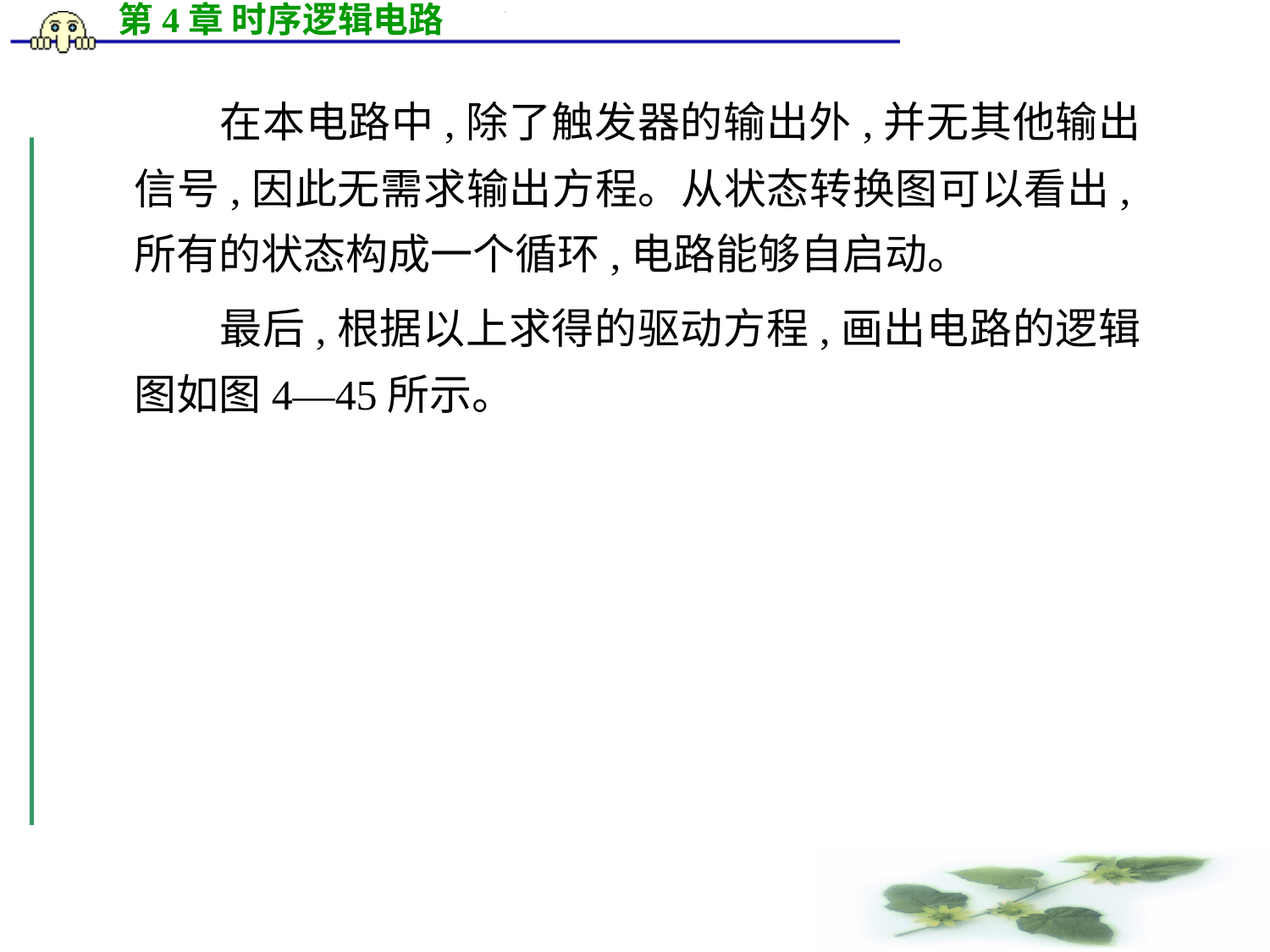

在本电路中,除了触发器的输出外,并无其他输出信号,因此无需求输出方程。从状态转换图可以看出,所有的状态构成一个循环,电路能够自启动。
            最后,根据以上求得的驱动方程,画出电路的逻辑图如图4―45所示。